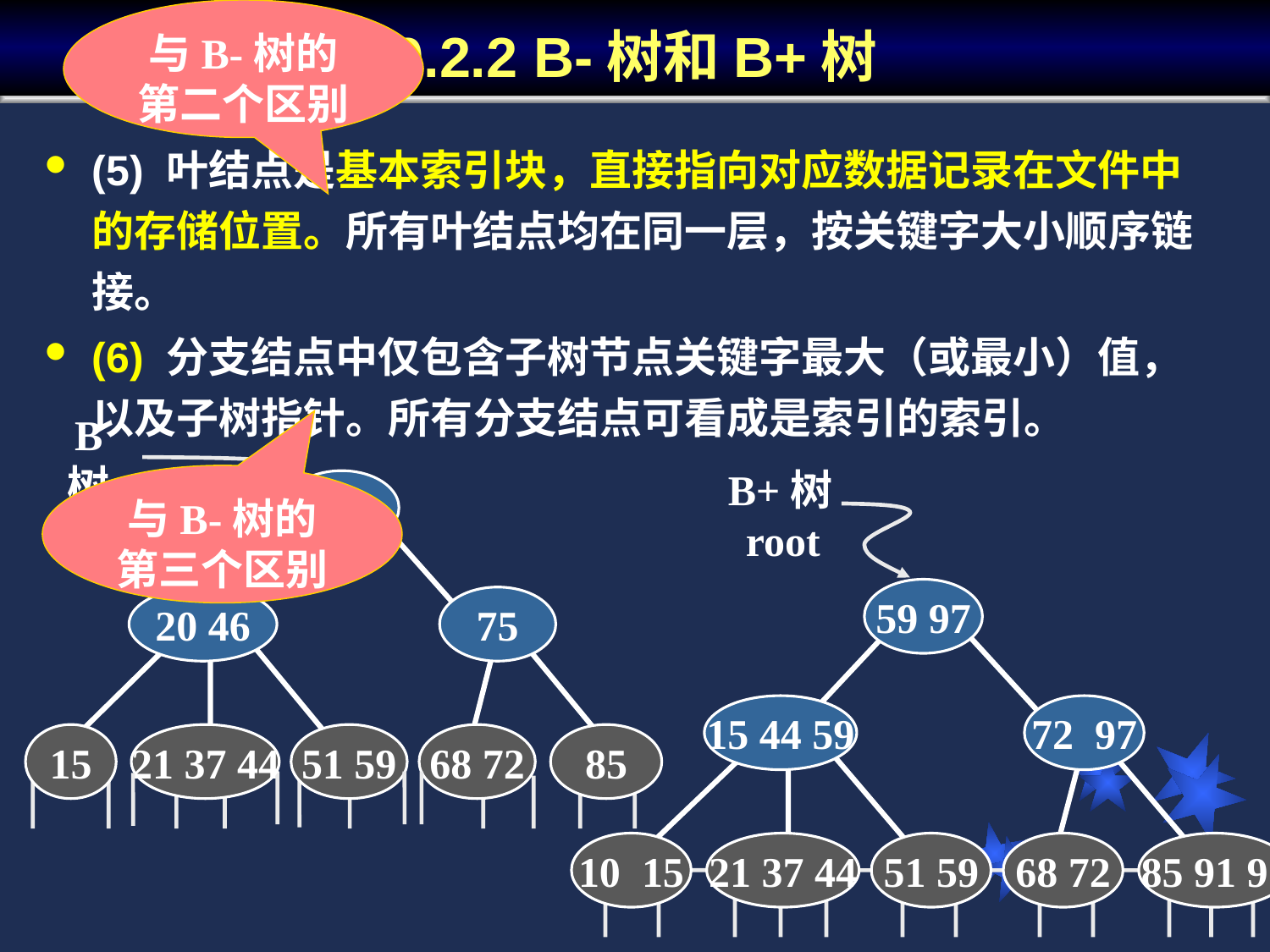

# 9.2.2 B-树和B+树
与B-树的第二个区别
(5) 叶结点是基本索引块，直接指向对应数据记录在文件中的存储位置。所有叶结点均在同一层，按关键字大小顺序链接。
(6) 分支结点中仅包含子树节点关键字最大（或最小）值，以及子树指针。所有分支结点可看成是索引的索引。
B树root

65

20 46
75

15
21 37 44
51 59
68 72
85

B+树root

59 97

15 44 59
72  97

10  15
21 37 44
51 59
68 72
85 91 97

与B-树的第三个区别